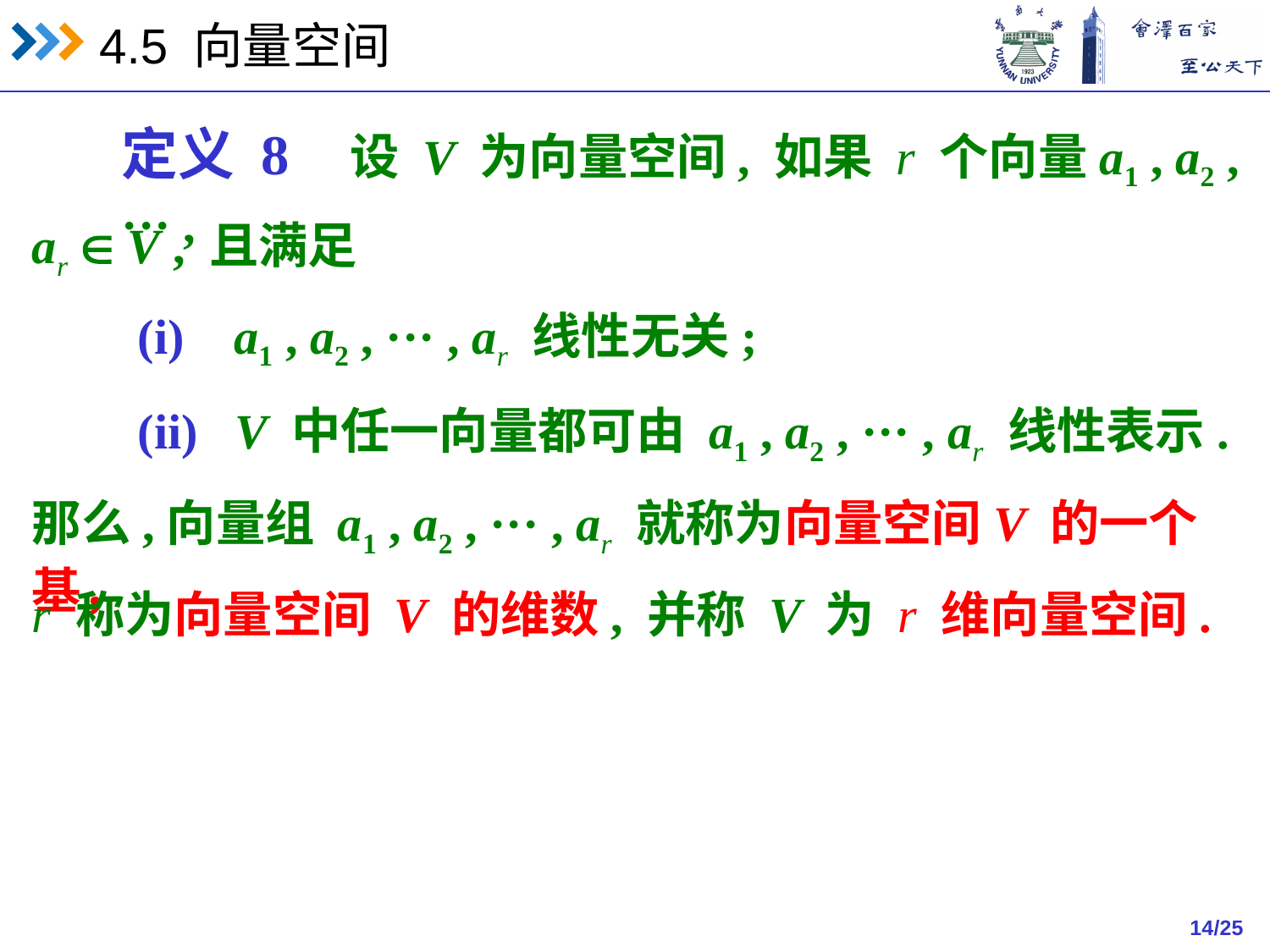

定义 8    设 V 为向量空间, 如果 r 个向量a1 , a2 , ··· ,
ar ∈ V , 且满足
(i)    a1 , a2 , ··· , ar 线性无关;
(ii)   V 中任一向量都可由 a1 , a2 , ··· , ar 线性表示.
那么,向量组 a1 , a2 , ··· , ar 就称为向量空间V 的一个基，
r 称为向量空间 V 的维数, 并称 V 为 r 维向量空间.